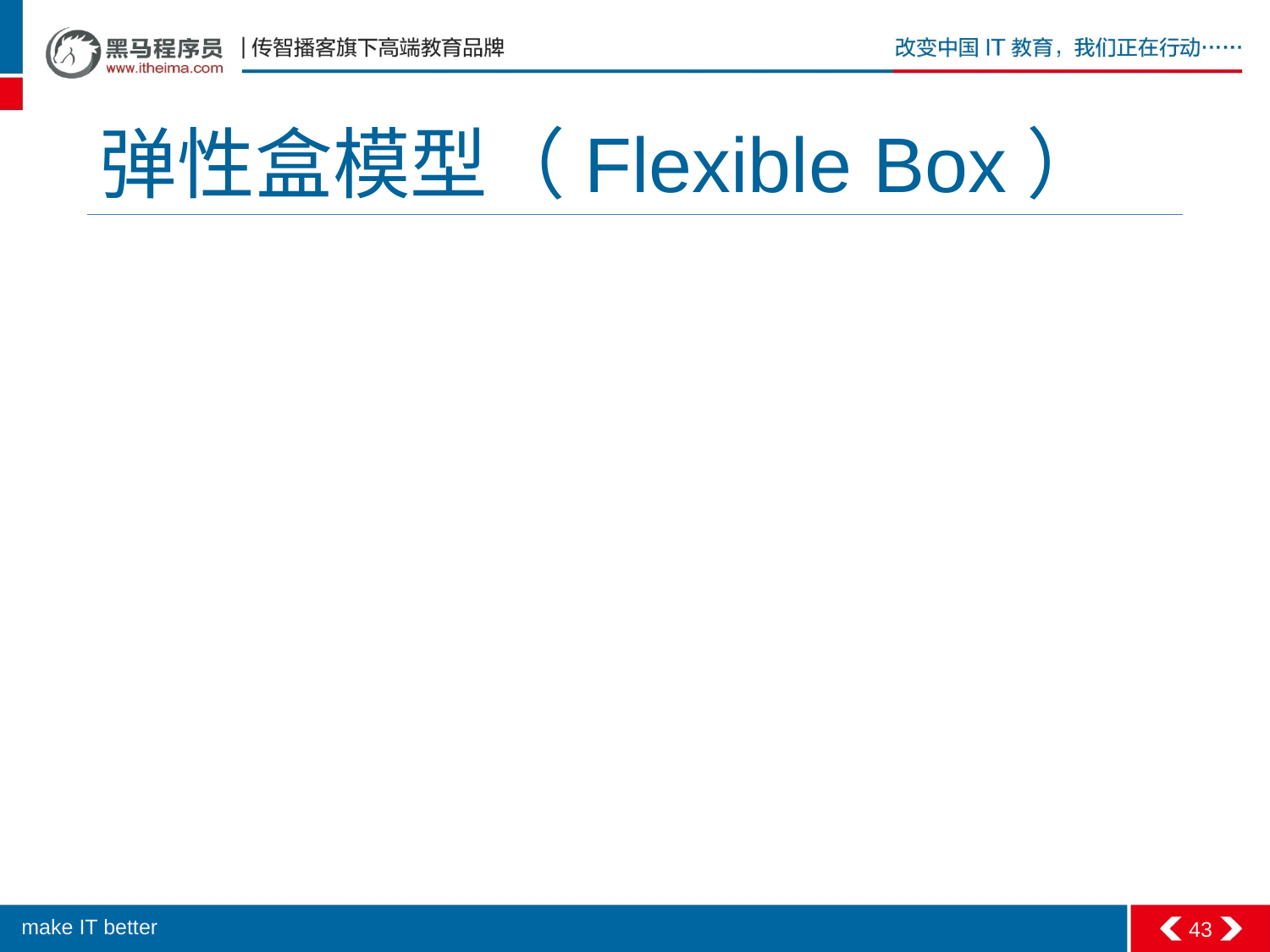

# 弹性盒模型（Flexible Box）

43

make IT better